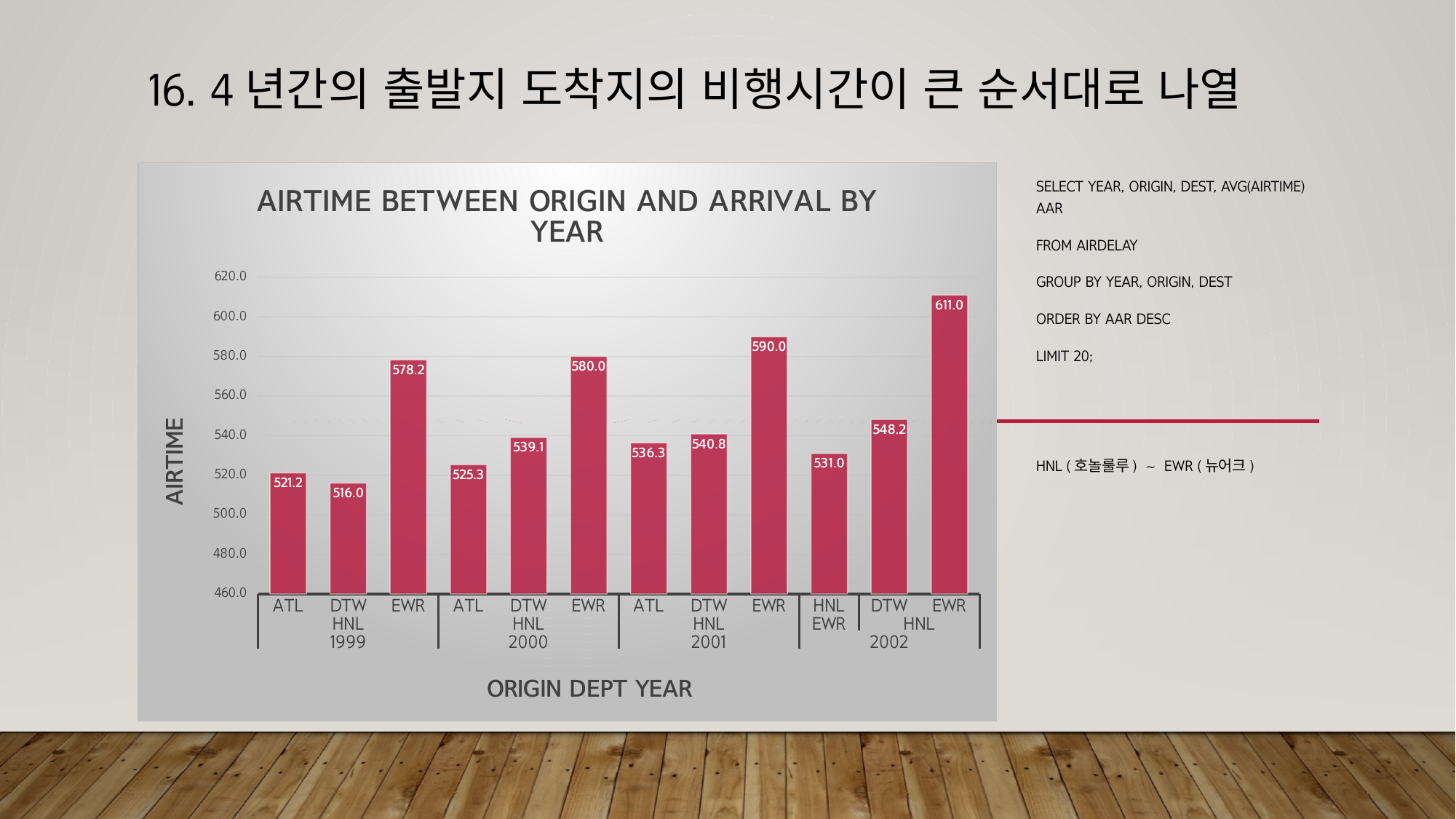

# 16. 4년간의 출발지 도착지의 비행시간이 큰 순서대로 나열

### Chart: AIRTIME BETWEEN ORIGIN AND ARRIVAL BY YEAR

| Category | 요약 |
|---|---|
| ATL | 521.160563380281 |
| DTW | 516.0 |
| EWR | 578.213296398892 |
| ATL | 525.270114942528 |
| DTW | 539.088888888888 |
| EWR | 580.037356321839 |
| ATL | 536.325842696629 |
| DTW | 540.830508474576 |
| EWR | 589.95567867036 |
| HNL | 530.972602739726 |
| DTW | 548.179487179487 |
| EWR | 610.98347107438 |
Select YEAR, ORIGIN, DEST, AVG(AIRTIME) AAR
FROM AIRDELAY
GROUP BY YEAR, ORIGIN, DEST
ORDER BY AAR DESC
LIMIT 20;
HNL (호놀룰루)  ~  EWR (뉴어크)